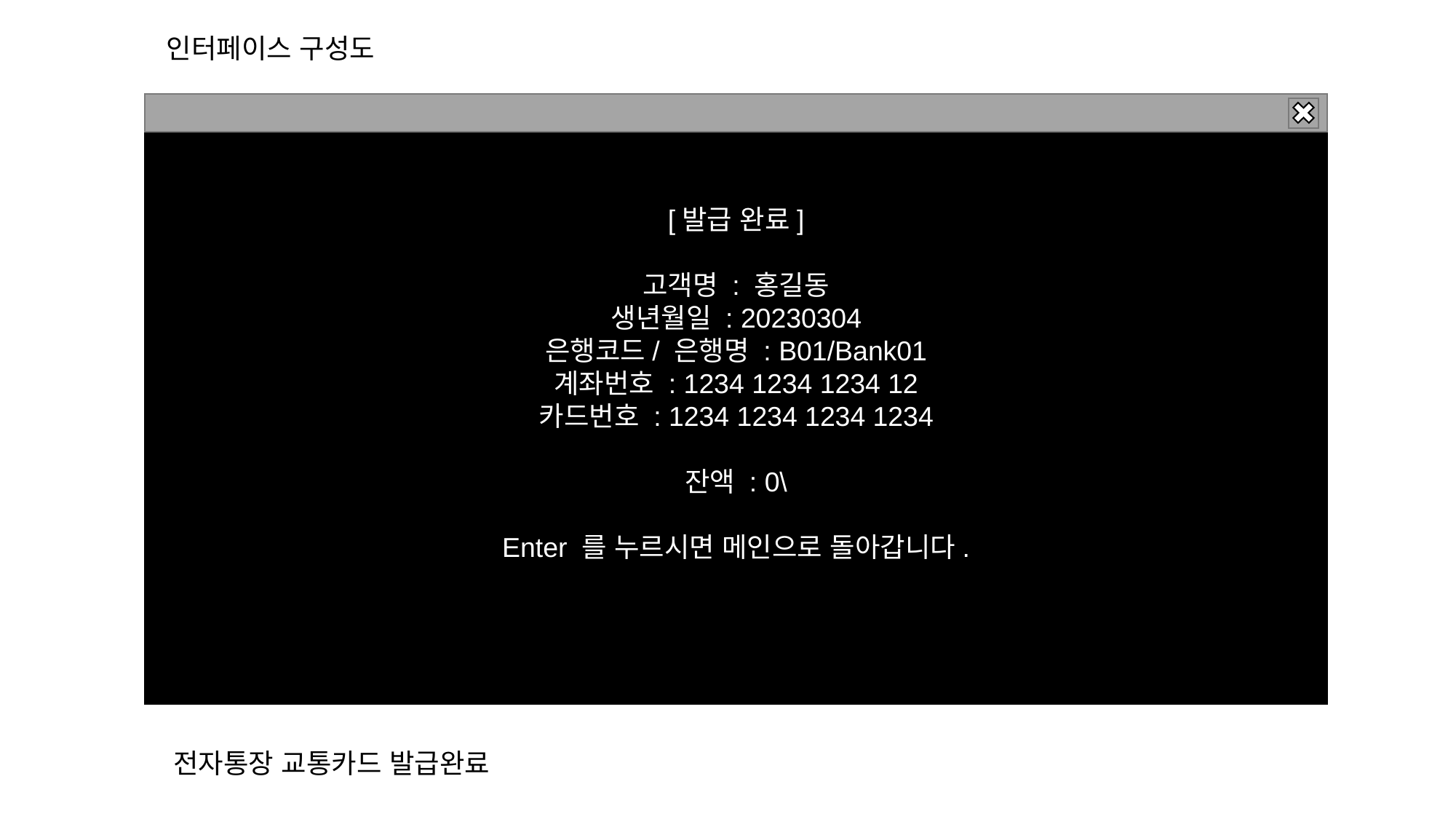

인터페이스 구성도

[발급 완료]

고객명 : 홍길동
생년월일 : 20230304
은행코드/ 은행명 : B01/Bank01
계좌번호 : 1234 1234 1234 12
카드번호 : 1234 1234 1234 1234

잔액 : 0\

Enter 를 누르시면 메인으로 돌아갑니다.

전자통장 교통카드 발급완료